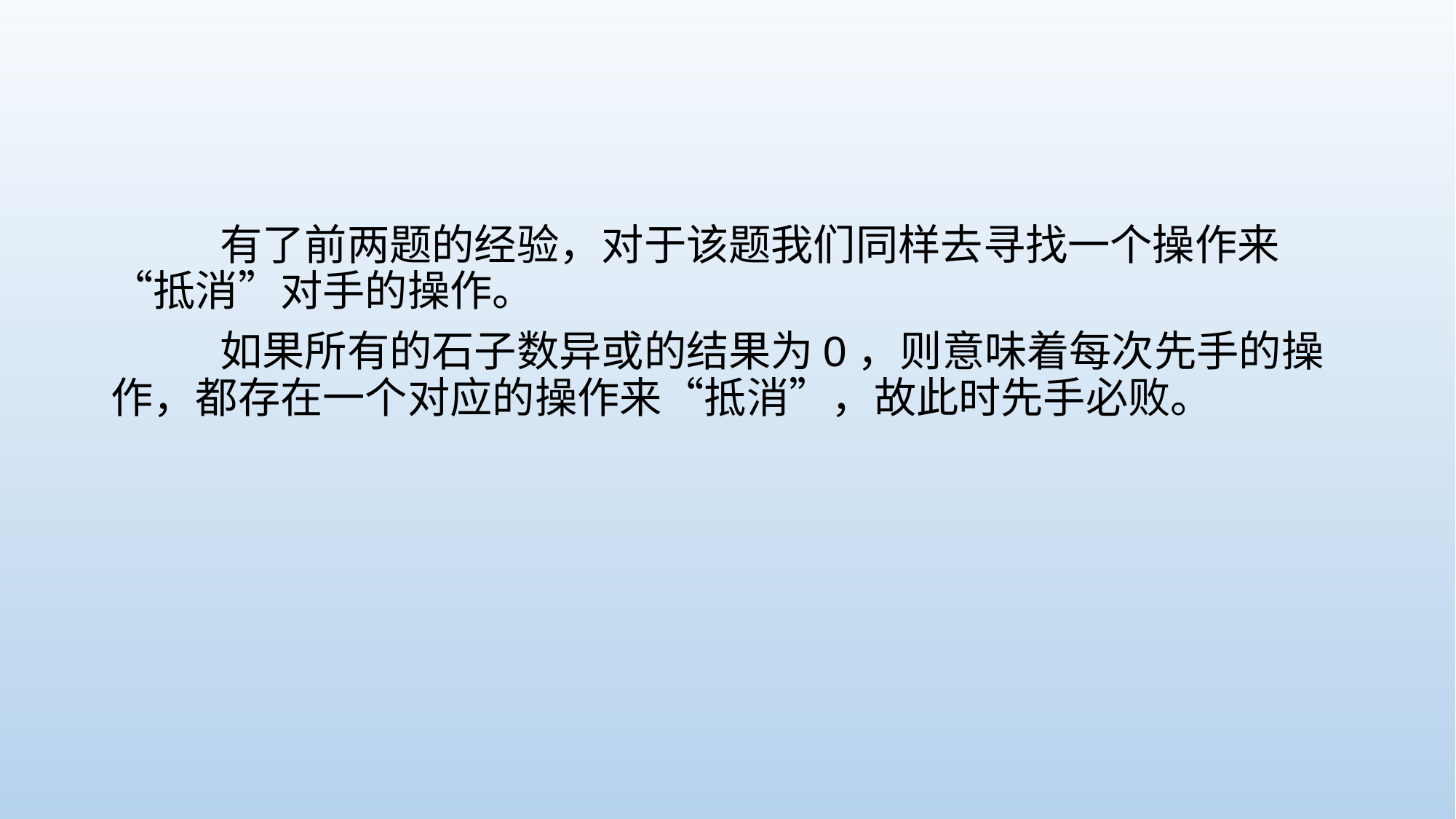

有了前两题的经验，对于该题我们同样去寻找一个操作来“抵消”对手的操作。
	如果所有的石子数异或的结果为0，则意味着每次先手的操作，都存在一个对应的操作来“抵消”，故此时先手必败。